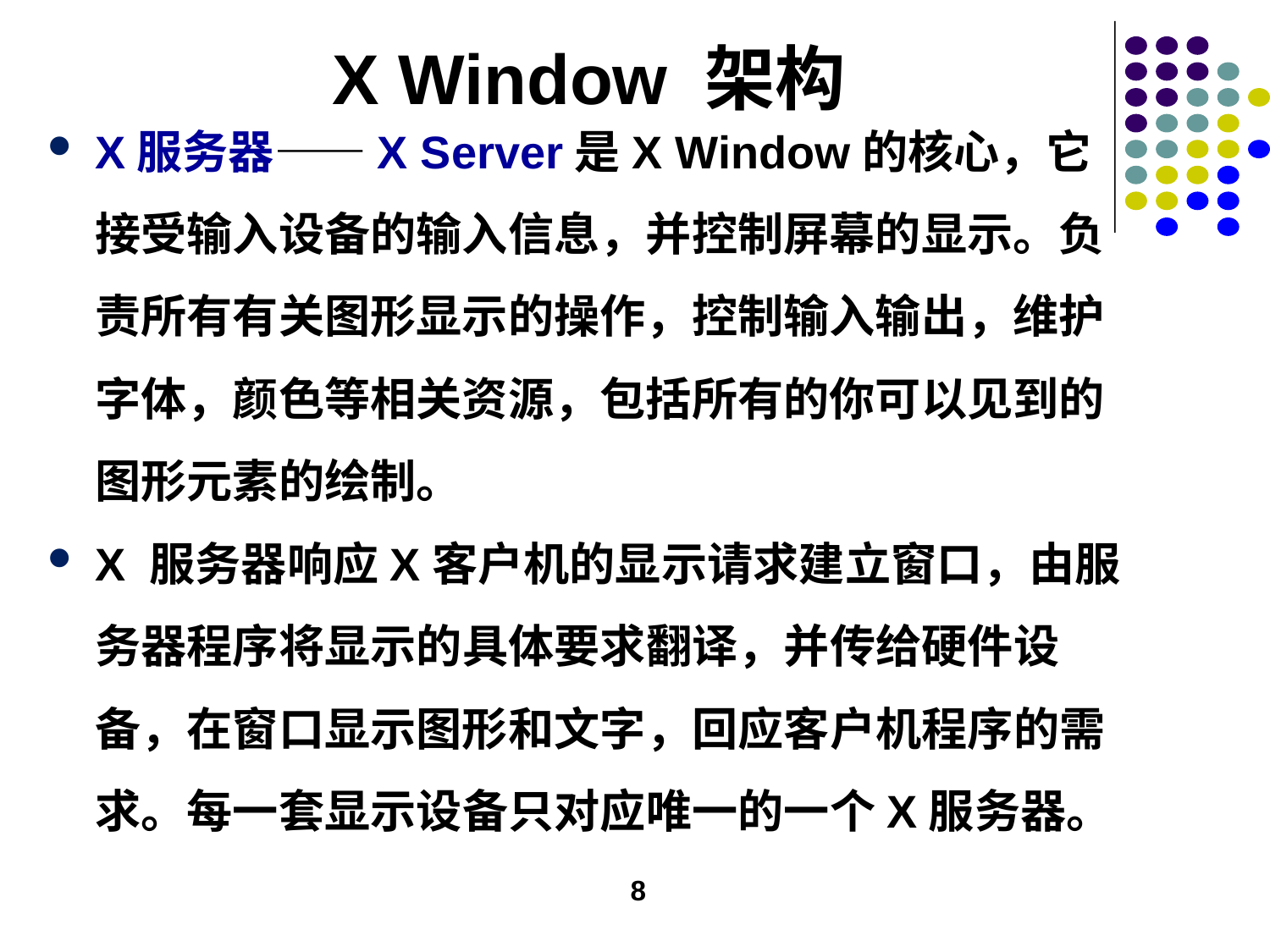

# X Window 架构
X服务器——X Server是X Window的核心，它接受输入设备的输入信息，并控制屏幕的显示。负责所有有关图形显示的操作，控制输入输出，维护字体，颜色等相关资源，包括所有的你可以见到的图形元素的绘制。
X 服务器响应X客户机的显示请求建立窗口，由服务器程序将显示的具体要求翻译，并传给硬件设备，在窗口显示图形和文字，回应客户机程序的需求。每一套显示设备只对应唯一的一个X服务器。
8